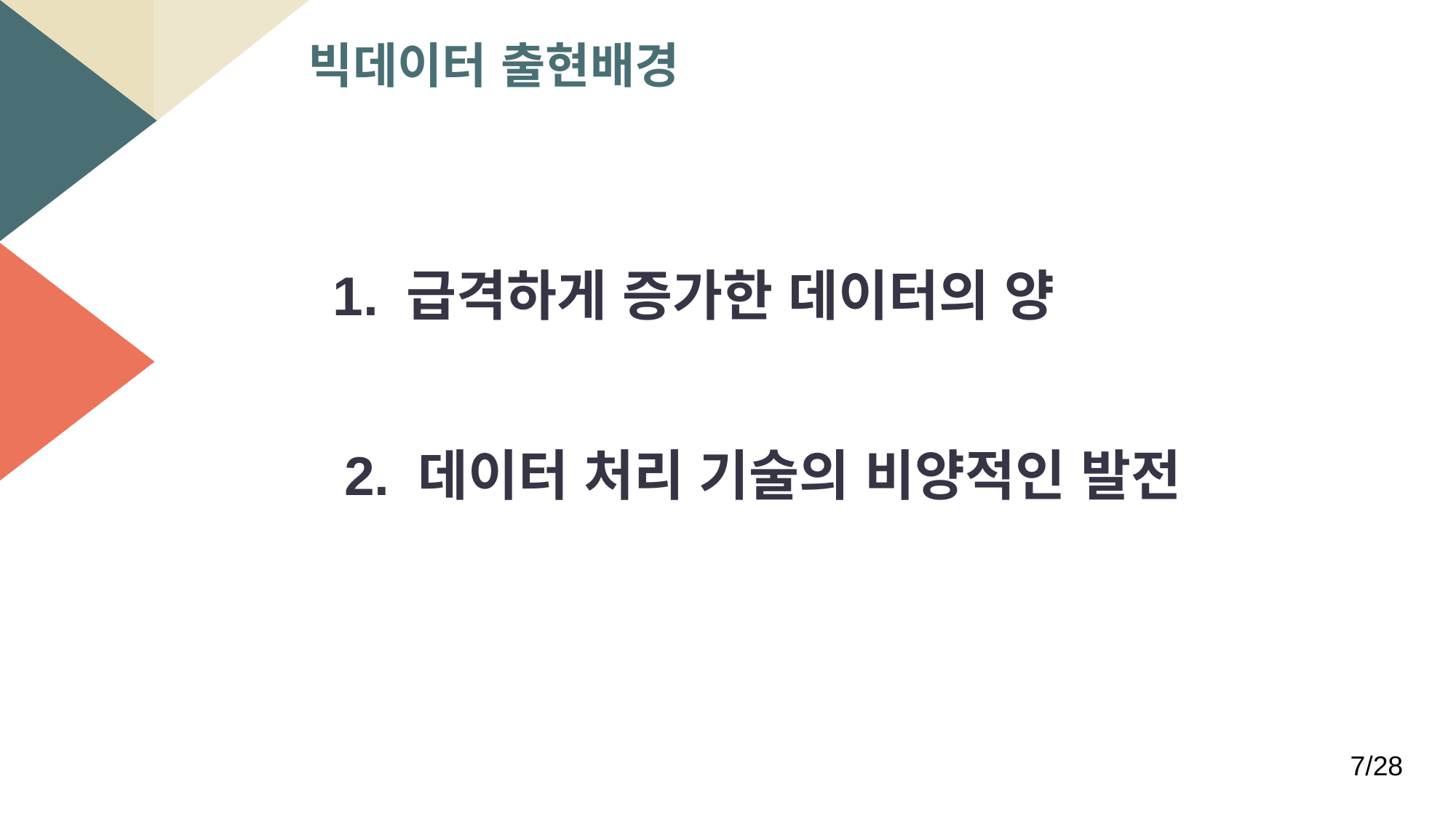

빅데이터 출현배경

### Chart

| Category |
|---|
1. 급격하게 증가한 데이터의 양
2. 데이터 처리 기술의 비양적인 발전
7/28